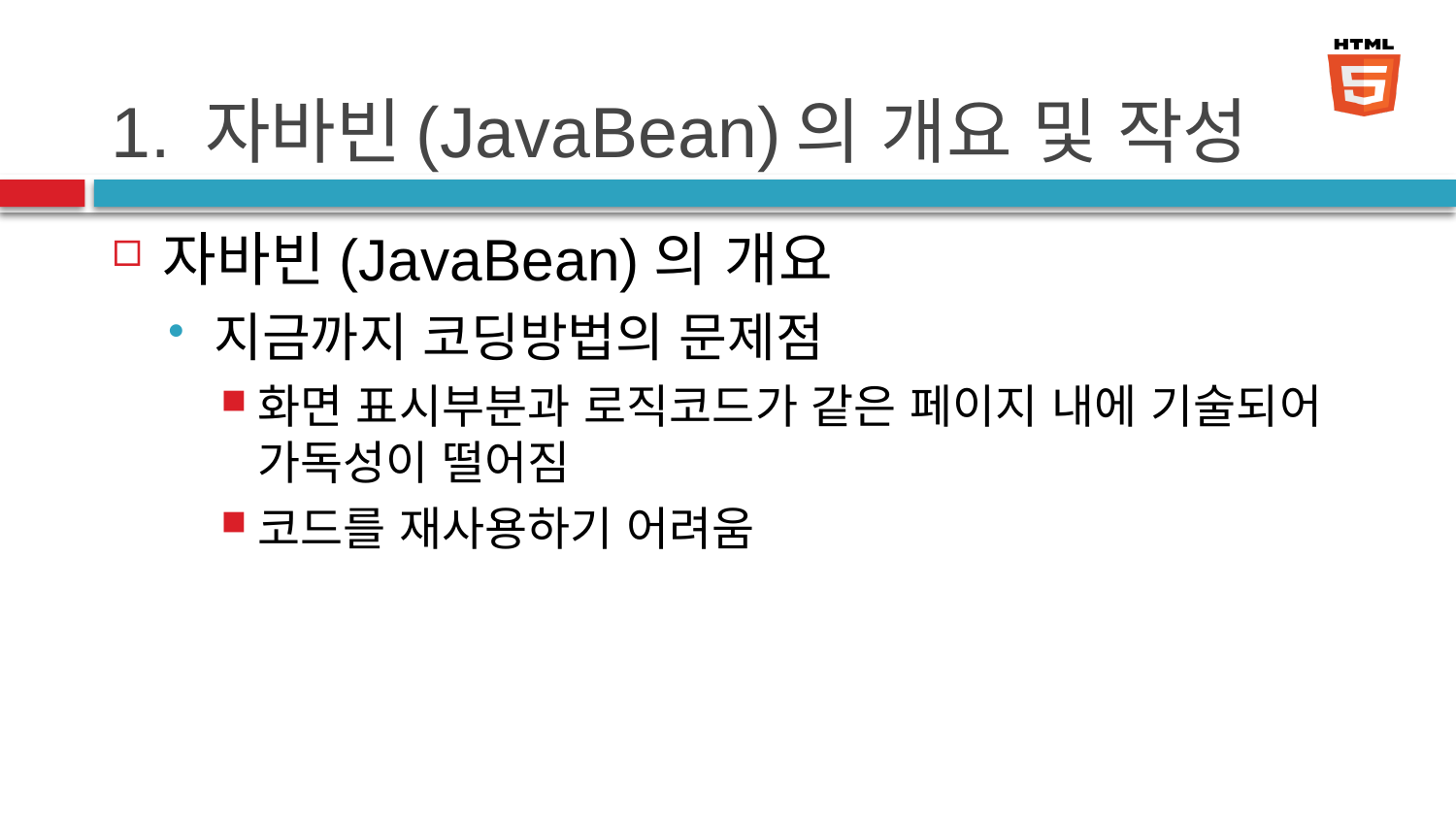

# 1. 자바빈(JavaBean)의 개요 및 작성
자바빈(JavaBean)의 개요
지금까지 코딩방법의 문제점
화면 표시부분과 로직코드가 같은 페이지 내에 기술되어 가독성이 떨어짐
코드를 재사용하기 어려움